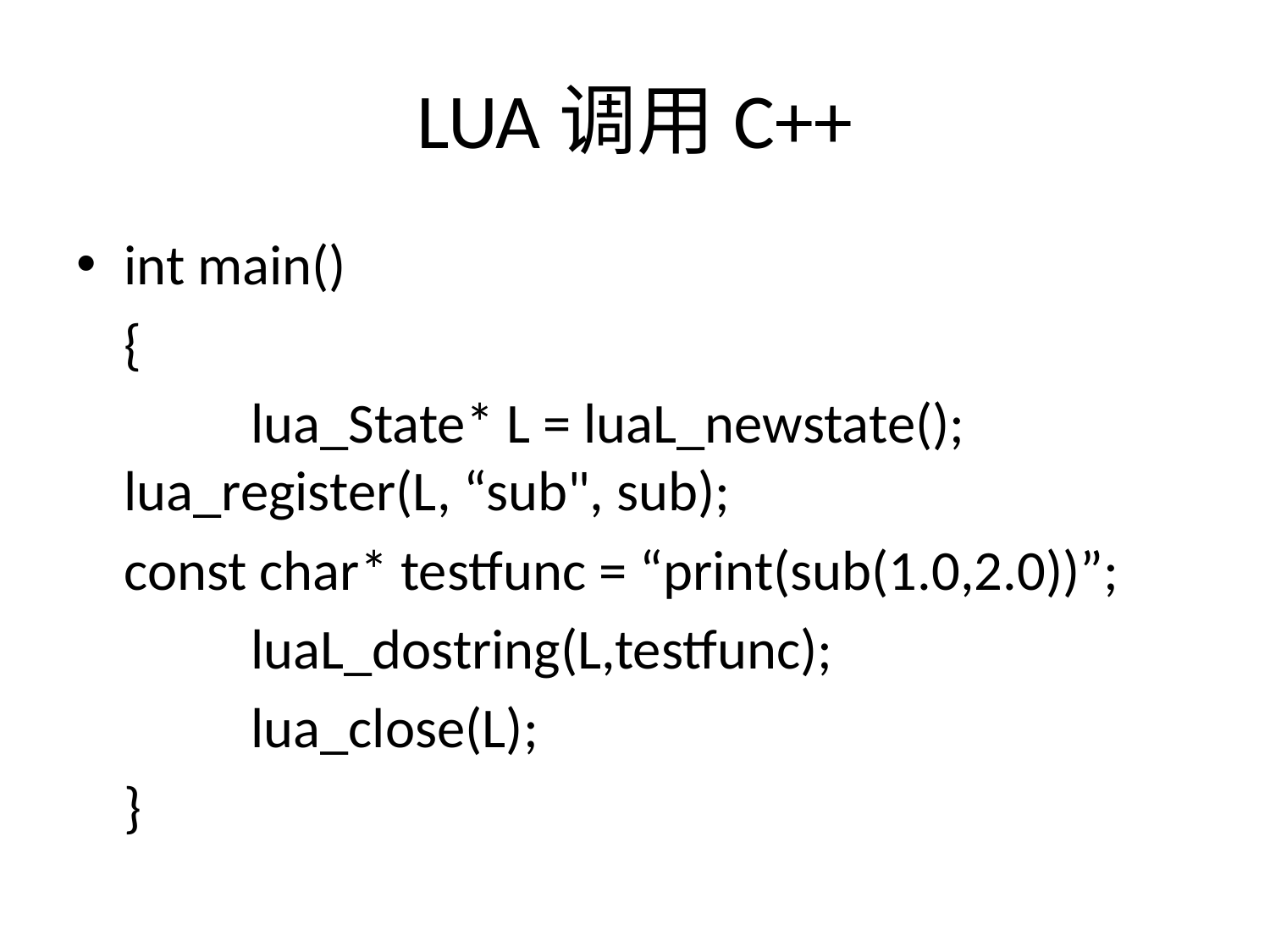

# LUA调用C++
int main()
	{
		lua_State* L = luaL_newstate(); 	lua_register(L, “sub", sub);
	const char* testfunc = “print(sub(1.0,2.0))”;
		luaL_dostring(L,testfunc);
		lua_close(L);
	}